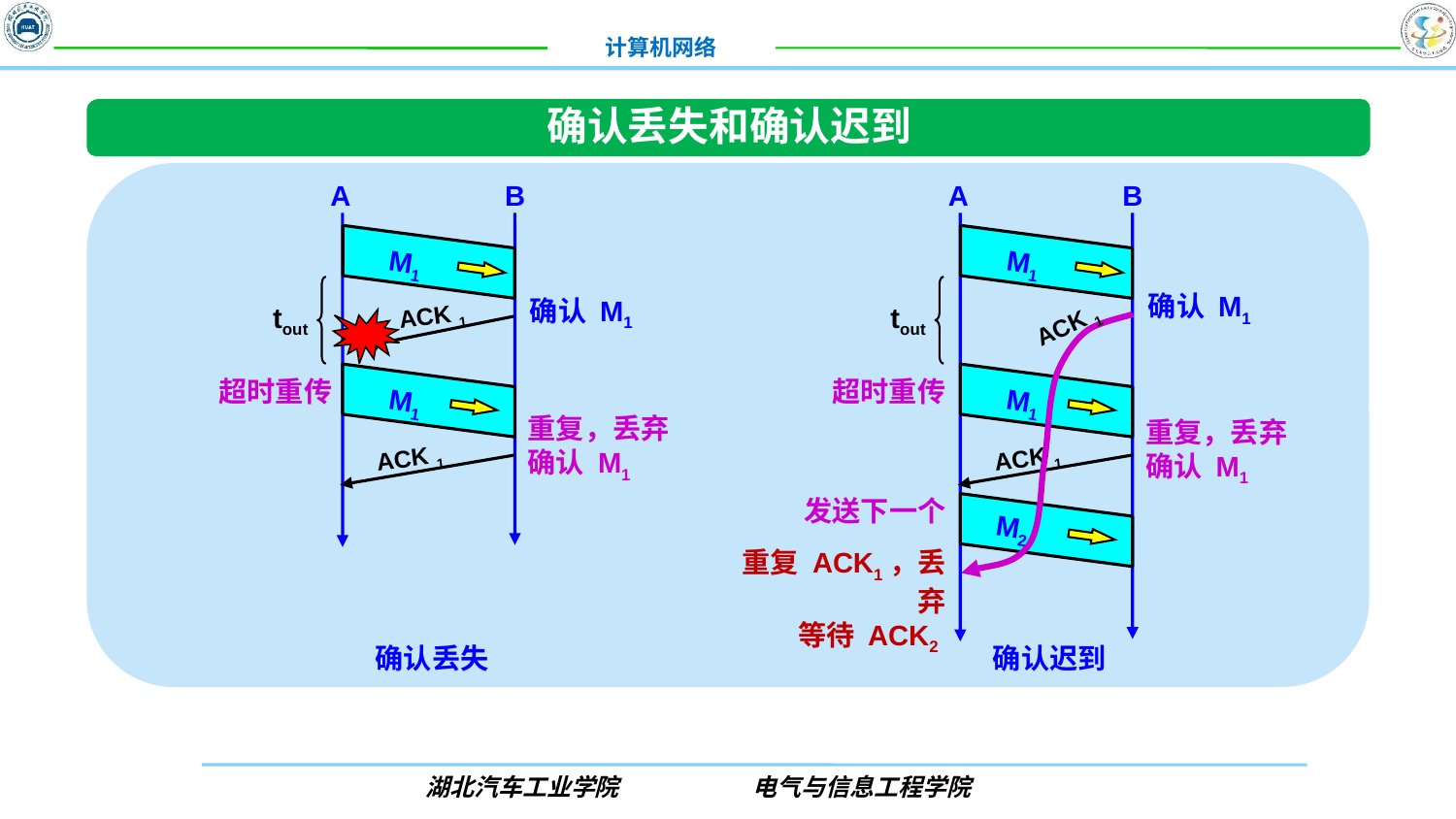

确认丢失和确认迟到
3. 确认丢失和确认迟到

A
B
A
B

M1

M1

tout

tout
确认 M1
确认 M1
ACK 1

ACK 1

M1

M1

超时重传
超时重传
重复，丢弃
确认 M1
重复，丢弃
确认 M1
ACK 1

ACK 1

发送下一个

M2

重复 ACK1，丢弃
等待 ACK2
确认丢失
确认迟到